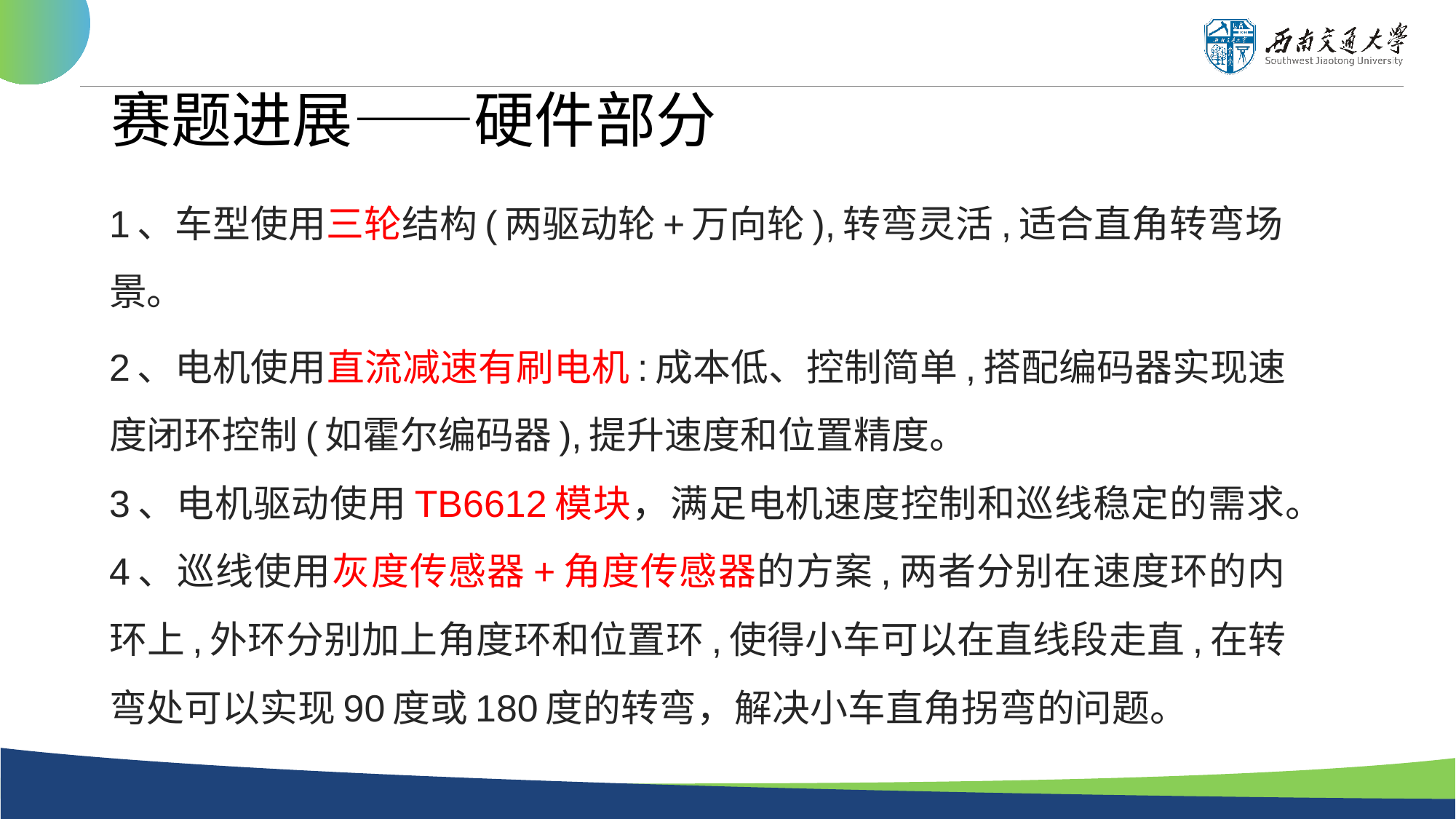

# 赛题进展——硬件部分
1、车型使用三轮结构(两驱动轮+万向轮),转弯灵活,适合直角转弯场景。
2、电机使用直流减速有刷电机:成本低、控制简单,搭配编码器实现速度闭环控制(如霍尔编码器),提升速度和位置精度。
3、电机驱动使用TB6612模块，满足电机速度控制和巡线稳定的需求。
4、巡线使用灰度传感器+角度传感器的方案,两者分别在速度环的内环上,外环分别加上角度环和位置环,使得小车可以在直线段走直,在转弯处可以实现90度或180度的转弯，解决小车直角拐弯的问题。